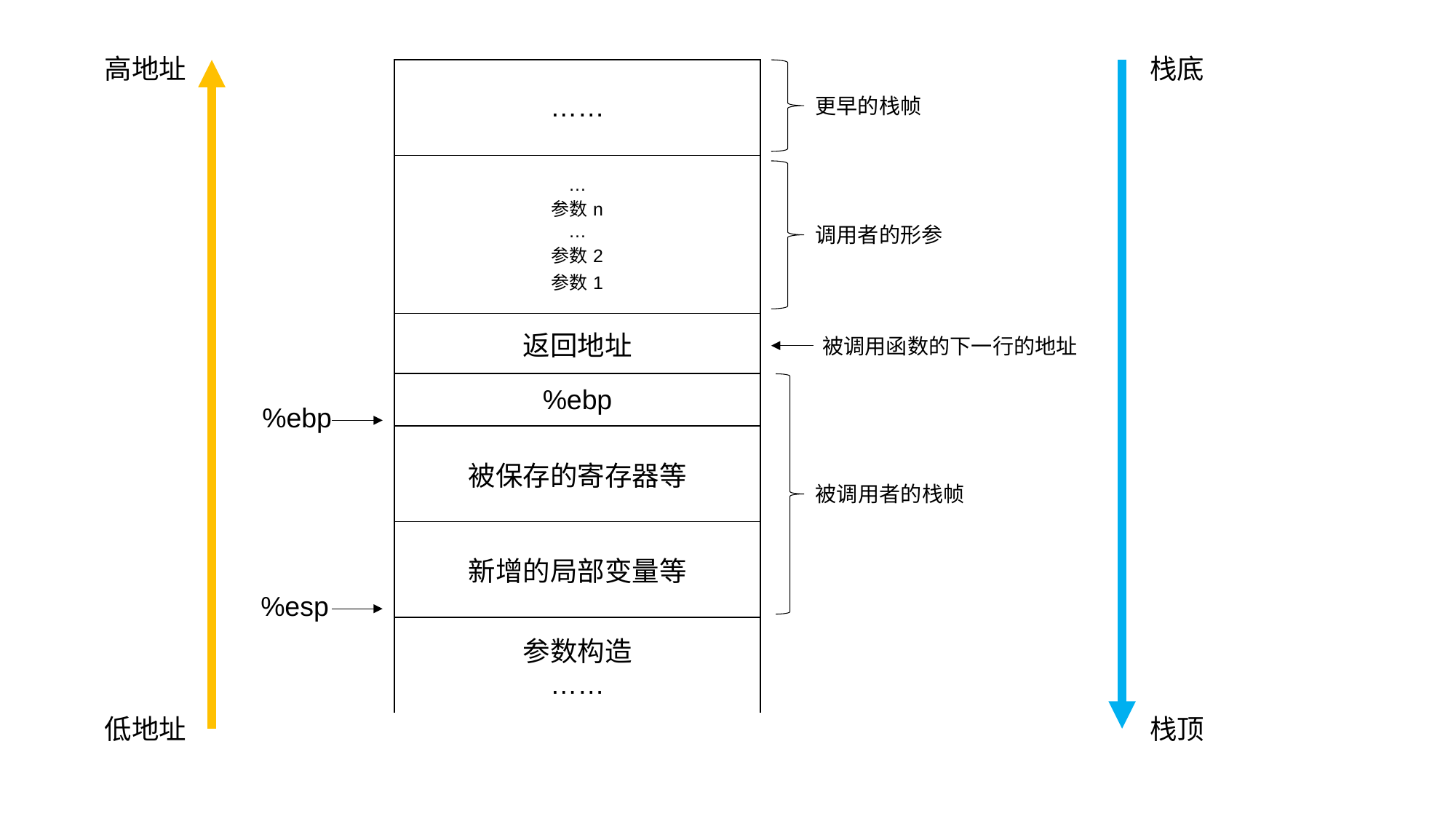

栈底
栈顶
高地址
低地址
| …… |
| --- |
| … 参数n … 参数2 参数1 |
| 返回地址 |
| %ebp |
| 被保存的寄存器等 |
| 新增的局部变量等 |
| 参数构造 …… |

更早的栈帧

调用者的形参
被调用函数的下一行的地址

%ebp
被调用者的栈帧
%esp